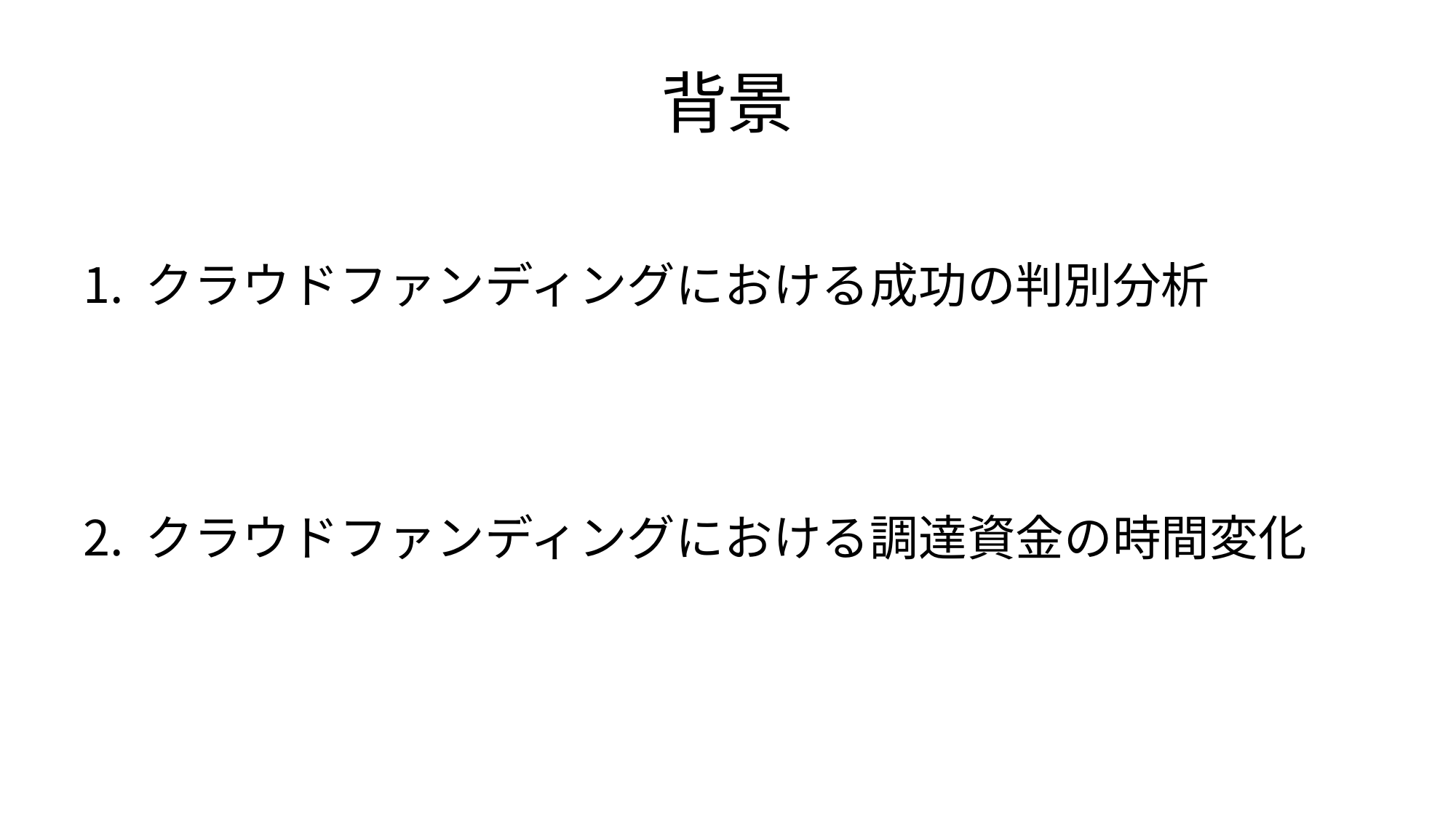

# 背景
クラウドファンディングにおける成功の判別分析

クラウドファンディングにおける調達資金の時間変化